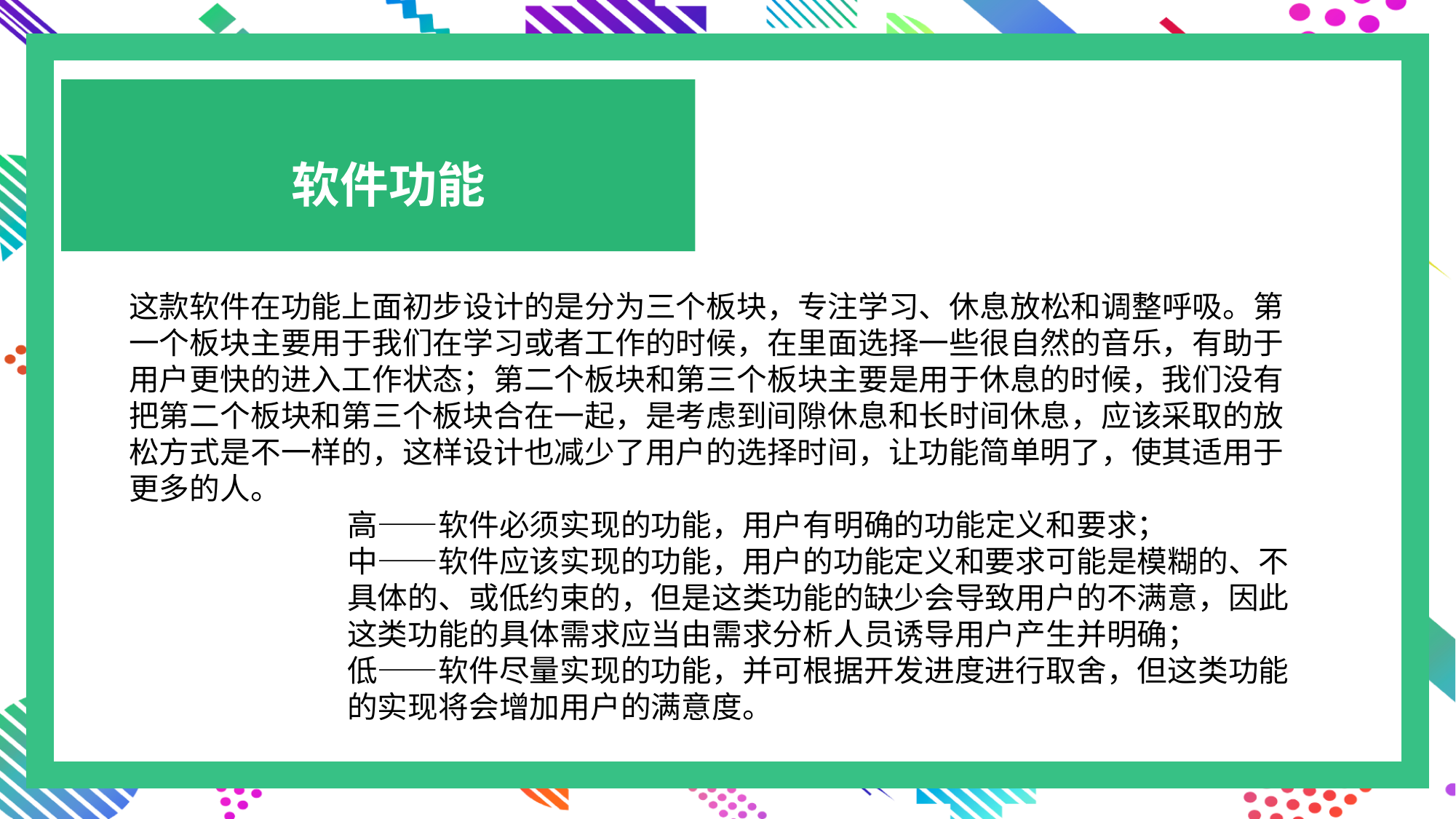

软件功能
这款软件在功能上面初步设计的是分为三个板块，专注学习、休息放松和调整呼吸。第一个板块主要用于我们在学习或者工作的时候，在里面选择一些很自然的音乐，有助于 用户更快的进入工作状态；第二个板块和第三个板块主要是用于休息的时候，我们没有把第二个板块和第三个板块合在一起，是考虑到间隙休息和长时间休息，应该采取的放松方式是不一样的，这样设计也减少了用户的选择时间，让功能简单明了，使其适用于更多的人。
高——软件必须实现的功能，用户有明确的功能定义和要求；
中——软件应该实现的功能，用户的功能定义和要求可能是模糊的、不具体的、或低约束的，但是这类功能的缺少会导致用户的不满意，因此这类功能的具体需求应当由需求分析人员诱导用户产生并明确；
低——软件尽量实现的功能，并可根据开发进度进行取舍，但这类功能的实现将会增加用户的满意度。